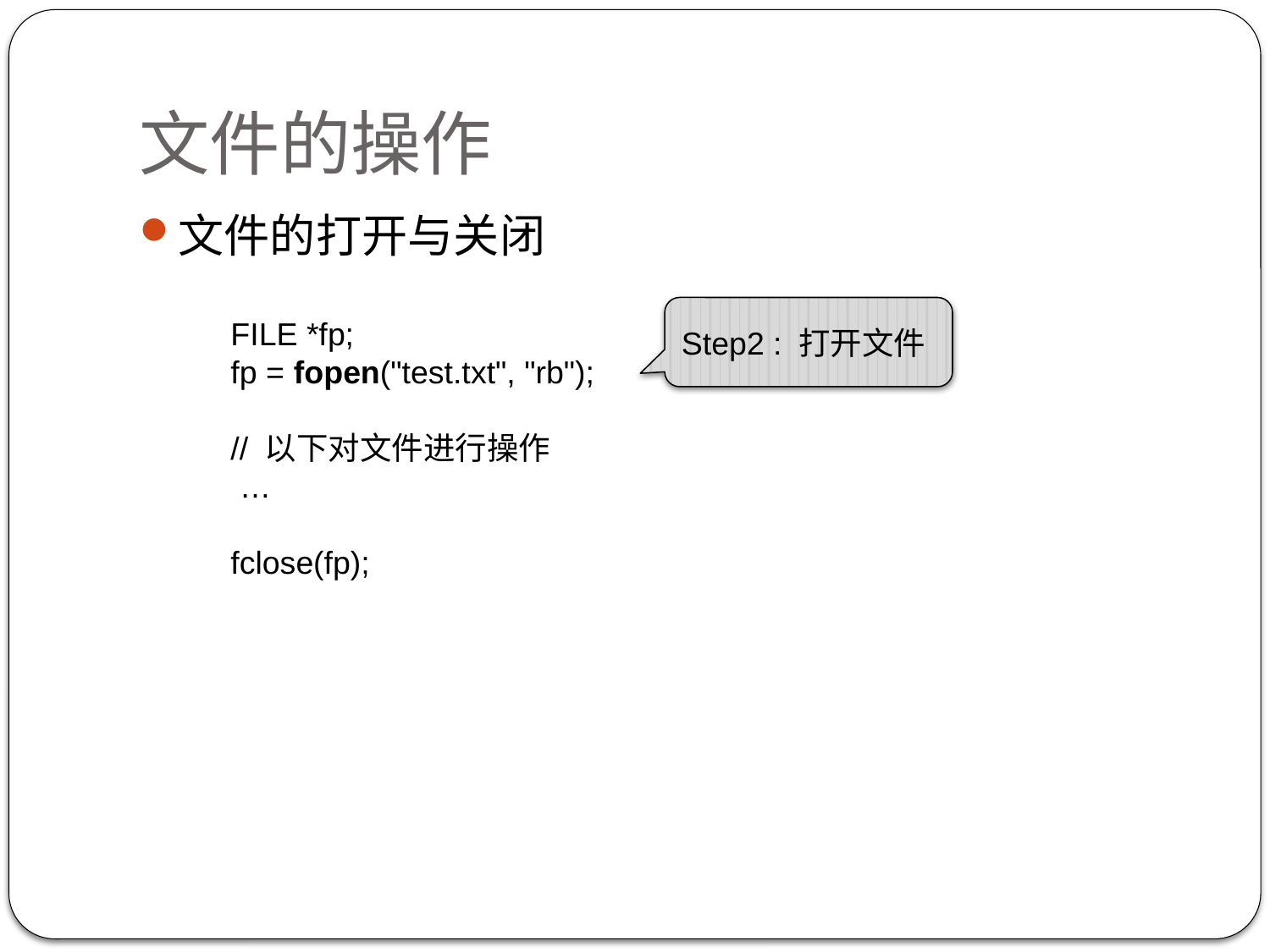

# 文件的操作
文件的打开与关闭

Step2 : 打开文件
FILE *fp;
fp = fopen("test.txt", "rb");

// 以下对文件进行操作
 …

fclose(fp);